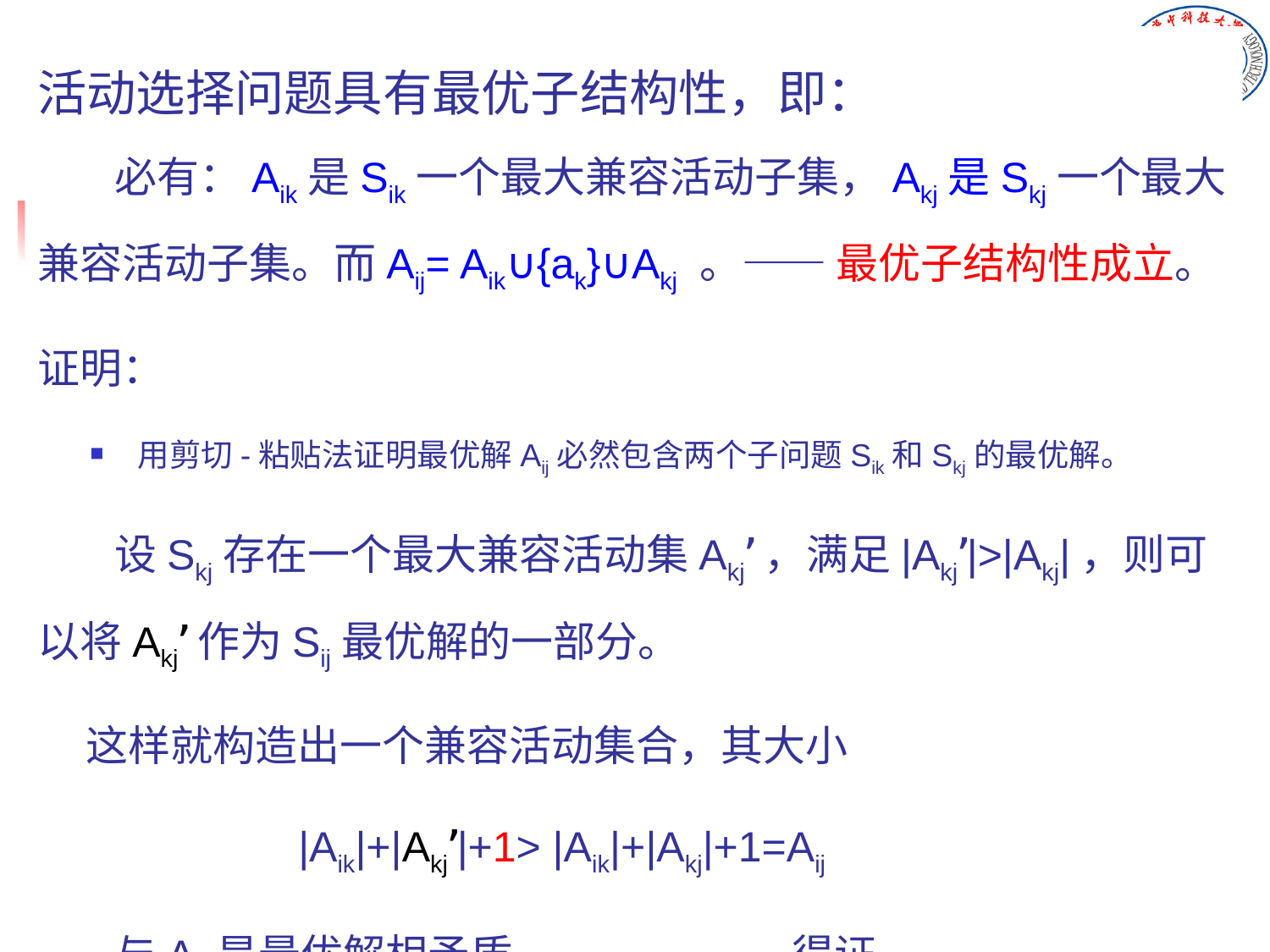

活动选择问题具有最优子结构性，即：
       必有：Aik是Sik一个最大兼容活动子集，Akj是Skj一个最大兼容活动子集。而Aij= Aik∪{ak}∪Akj 。—— 最优子结构性成立。
证明：
用剪切-粘贴法证明最优解Aij必然包含两个子问题Sik和Skj的最优解。
       设Skj存在一个最大兼容活动集Akj’，满足|Akj’|>|Akj|，则可以将Akj’作为Sij最优解的一部分。
    这样就构造出一个兼容活动集合，其大小
                      |Aik|+|Akj’|+1> |Aik|+|Akj|+1=Aij
       与Aij是最优解相矛盾。                         得证。